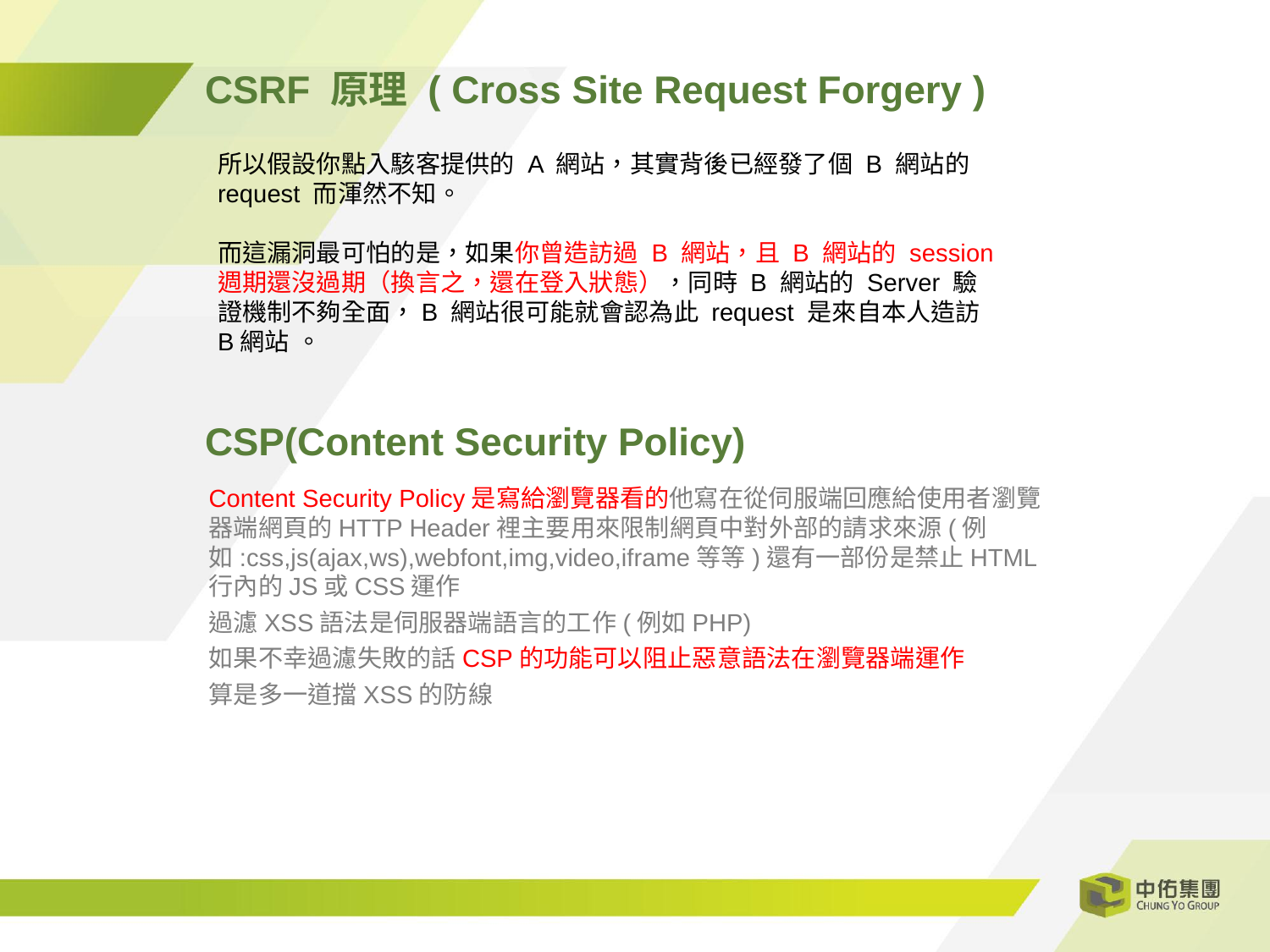

CSRF 原理 ( Cross Site Request Forgery )
所以假設你點入駭客提供的 A 網站，其實背後已經發了個 B 網站的 request 而渾然不知。

而這漏洞最可怕的是，如果你曾造訪過 B 網站，且 B 網站的 session 週期還沒過期（換言之，還在登入狀態），同時 B 網站的 Server 驗證機制不夠全面，B 網站很可能就會認為此 request 是來自本人造訪 B網站 。
CSP(Content Security Policy)
Content Security Policy是寫給瀏覽器看的他寫在從伺服端回應給使用者瀏覽器端網頁的HTTP Header裡主要用來限制網頁中對外部的請求來源(例如:css,js(ajax,ws),webfont,img,video,iframe等等)還有一部份是禁止HTML行內的JS或CSS運作
過濾XSS語法是伺服器端語言的工作(例如PHP)
如果不幸過濾失敗的話CSP的功能可以阻止惡意語法在瀏覽器端運作
算是多一道擋XSS的防線